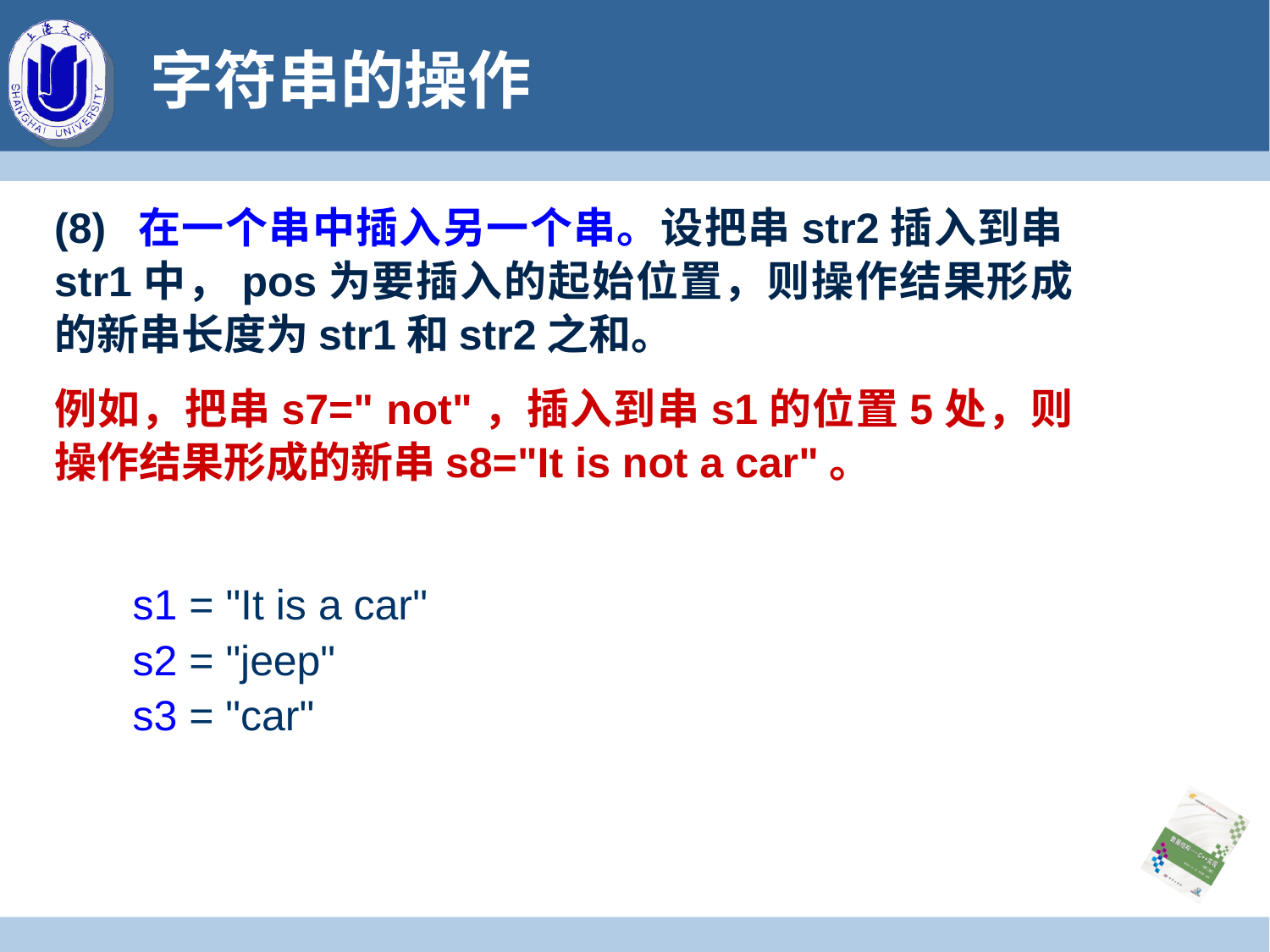

# 字符串的操作
(8)  在一个串中插入另一个串。设把串str2插入到串str1中，pos为要插入的起始位置，则操作结果形成的新串长度为str1和str2之和。
例如，把串s7=" not"，插入到串s1的位置5处，则操作结果形成的新串s8="It is not a car"。
s1 = "It is a car"
s2 = "jeep"
s3 = "car"